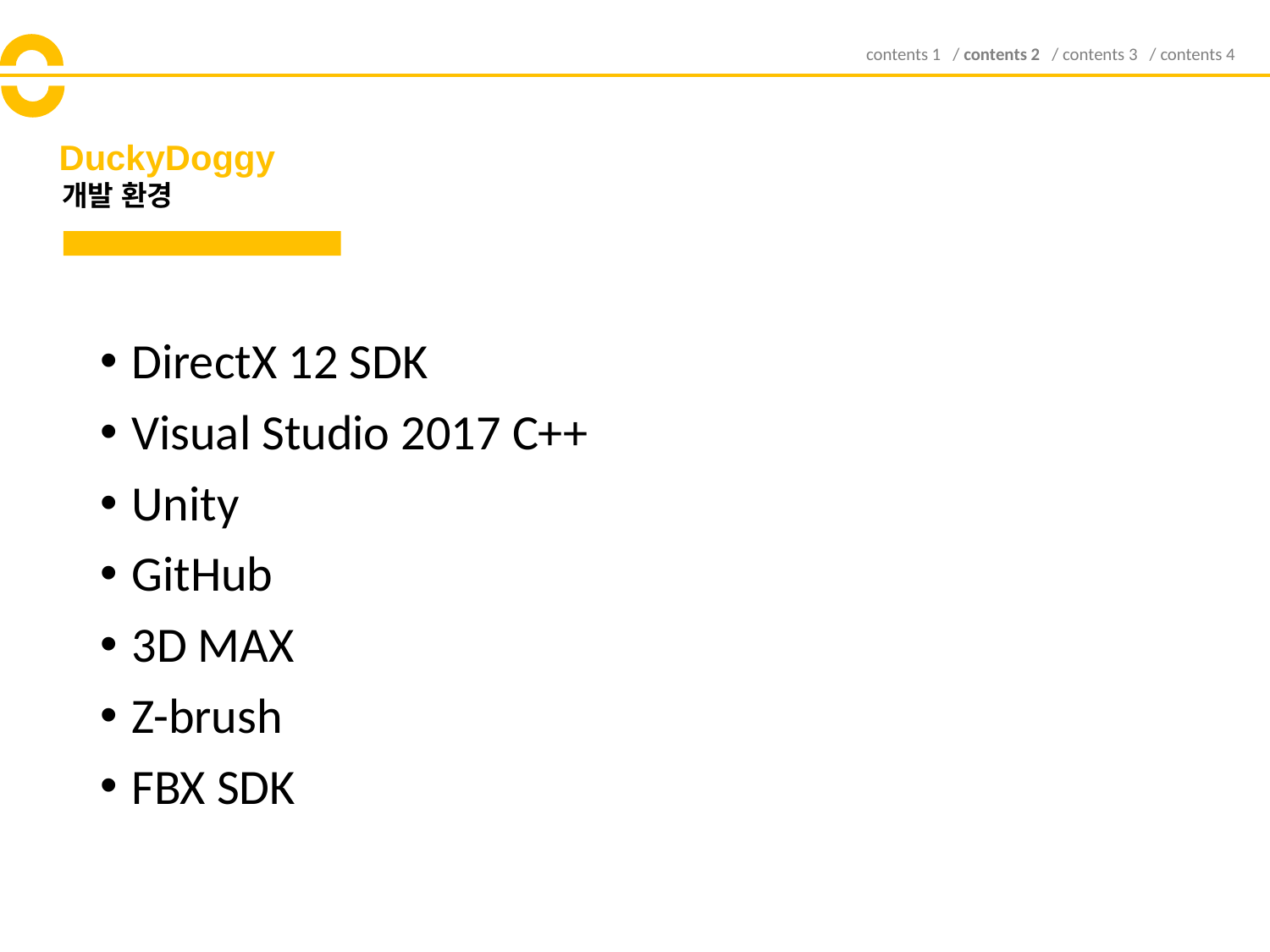

contents 1   / contents 2   / contents 3   / contents 4

# DuckyDoggy
개발 환경

DirectX 12 SDK
Visual Studio 2017 C++
Unity
GitHub
3D MAX
Z-brush
FBX SDK